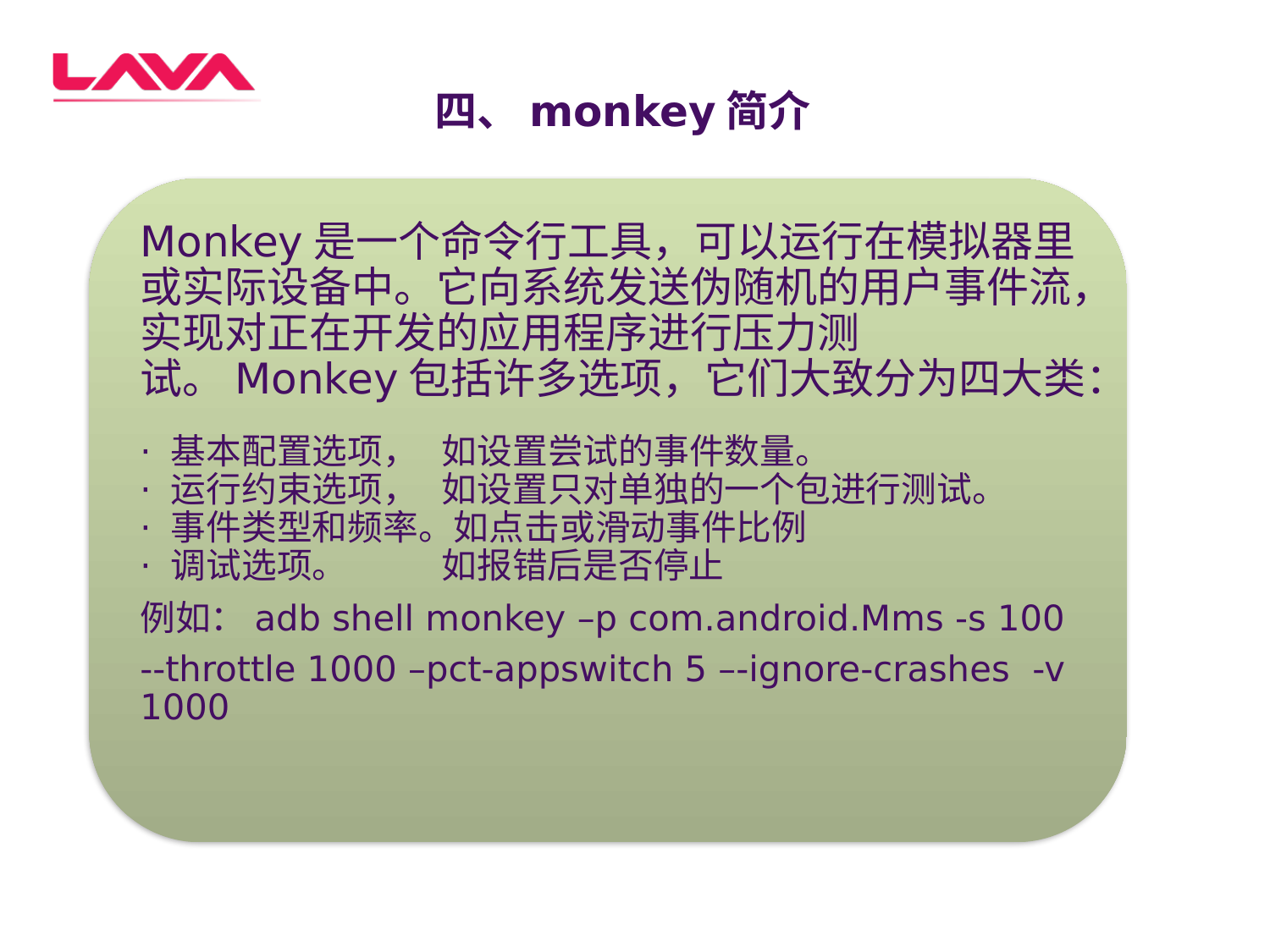

# 四、monkey简介

Monkey是一个命令行工具，可以运行在模拟器里或实际设备中。它向系统发送伪随机的用户事件流，实现对正在开发的应用程序进行压力测试。Monkey包括许多选项，它们大致分为四大类：
· 基本配置选项，   如设置尝试的事件数量。
· 运行约束选项，   如设置只对单独的一个包进行测试。
· 事件类型和频率。如点击或滑动事件比例
· 调试选项。            如报错后是否停止
例如：adb shell monkey –p com.android.Mms -s 100
--throttle 1000 –pct-appswitch 5 –-ignore-crashes  -v  1000